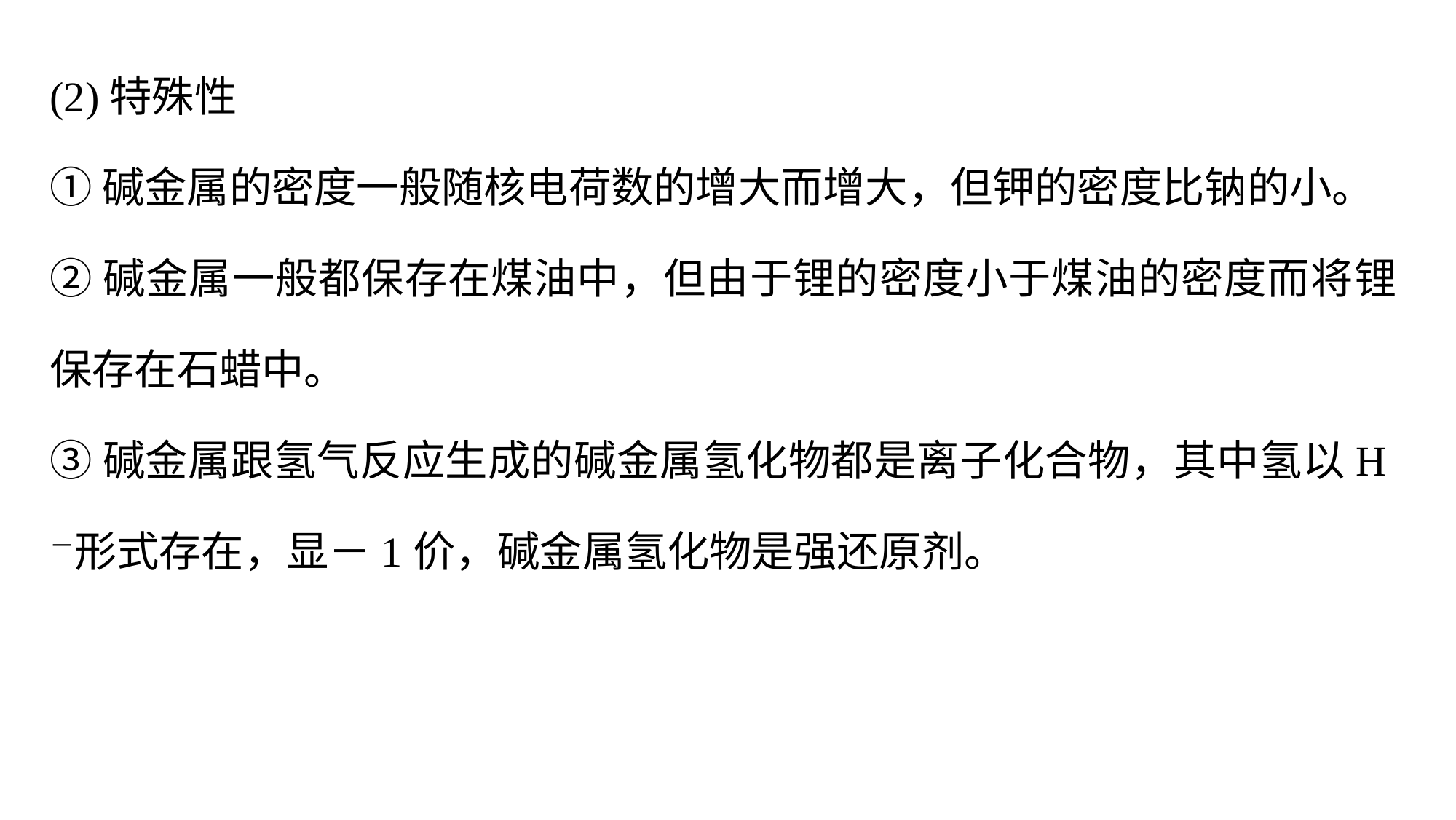

(2)特殊性
①碱金属的密度一般随核电荷数的增大而增大，但钾的密度比钠的小。
②碱金属一般都保存在煤油中，但由于锂的密度小于煤油的密度而将锂保存在石蜡中。
③碱金属跟氢气反应生成的碱金属氢化物都是离子化合物，其中氢以H－形式存在，显－1价，碱金属氢化物是强还原剂。